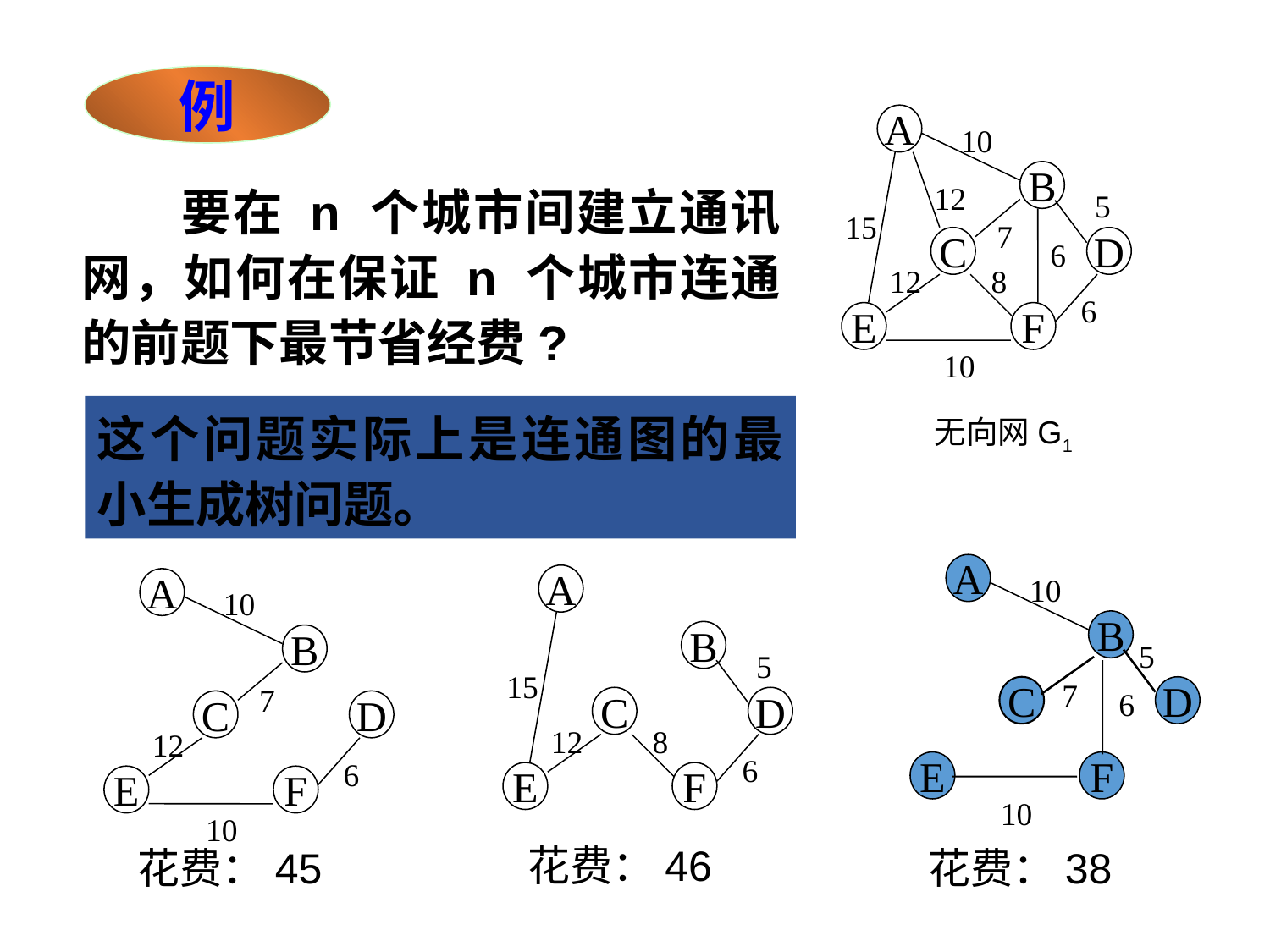

例
A
10

B
12
5

15

7
C
D
6
8
12

6
E
F

10

        要在 n 个城市间建立通讯网，如何在保证 n 个城市连通的前题下最节省经费?
这个问题实际上是连通图的最小生成树问题。
无向网G1
A
10

B
5

7
C
D
6
E
F

10

花费：38
A

B
5

15
C
D
8
12

6
E
F
花费：46
A
10

B

7
C
D
12

6
E
F

10

花费：45